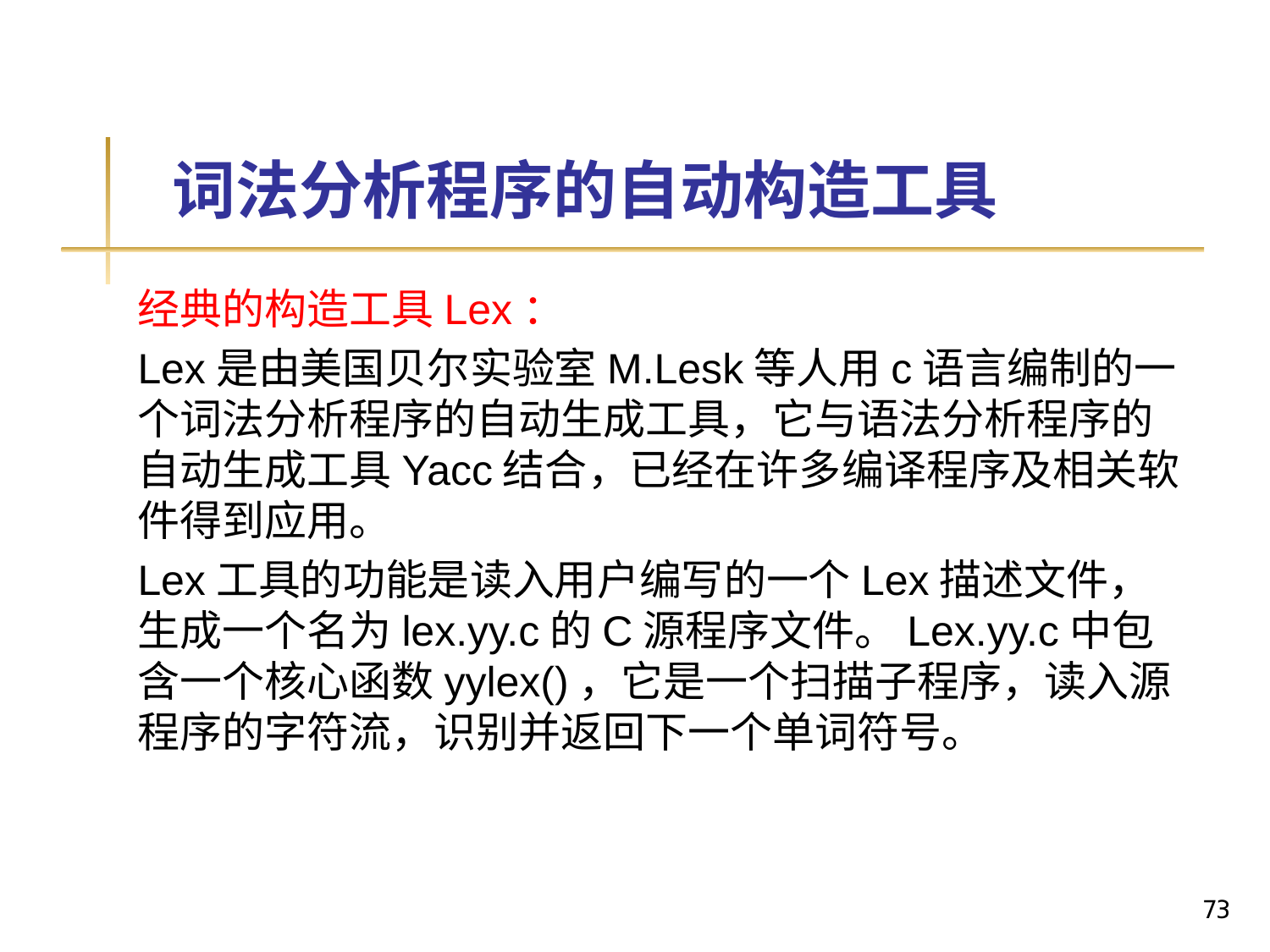

# 词法分析程序的自动构造工具
经典的构造工具Lex：
Lex是由美国贝尔实验室M.Lesk等人用c语言编制的一个词法分析程序的自动生成工具，它与语法分析程序的自动生成工具Yacc结合，已经在许多编译程序及相关软件得到应用。
Lex工具的功能是读入用户编写的一个Lex描述文件，生成一个名为lex.yy.c的C源程序文件。Lex.yy.c中包含一个核心函数yylex()，它是一个扫描子程序，读入源程序的字符流，识别并返回下一个单词符号。
73